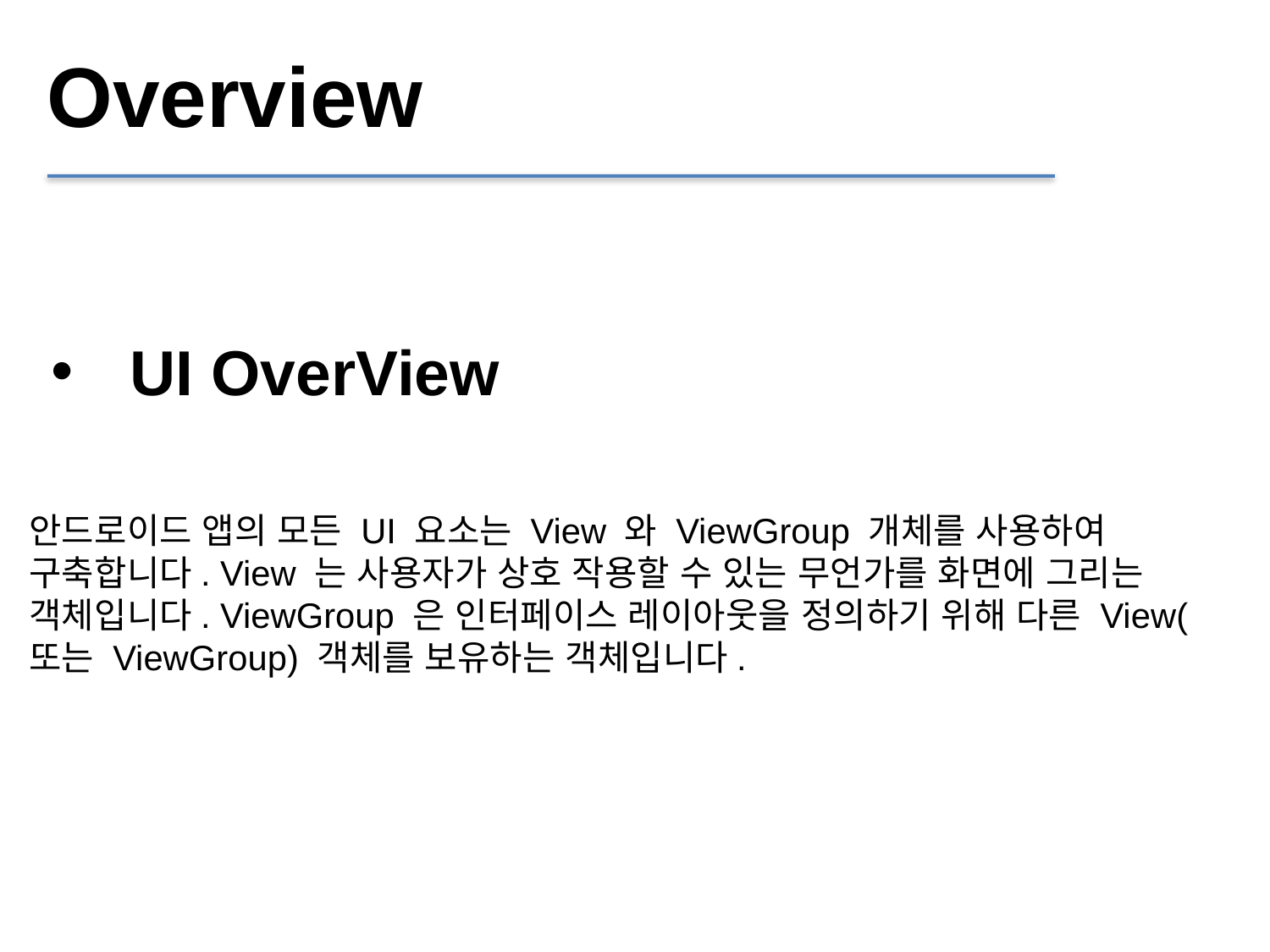

Overview
UI OverView
안드로이드 앱의 모든 UI 요소는 View 와 ViewGroup 개체를 사용하여 구축합니다. View 는 사용자가 상호 작용할 수 있는 무언가를 화면에 그리는 객체입니다. ViewGroup 은 인터페이스 레이아웃을 정의하기 위해 다른 View(또는 ViewGroup) 객체를 보유하는 객체입니다.